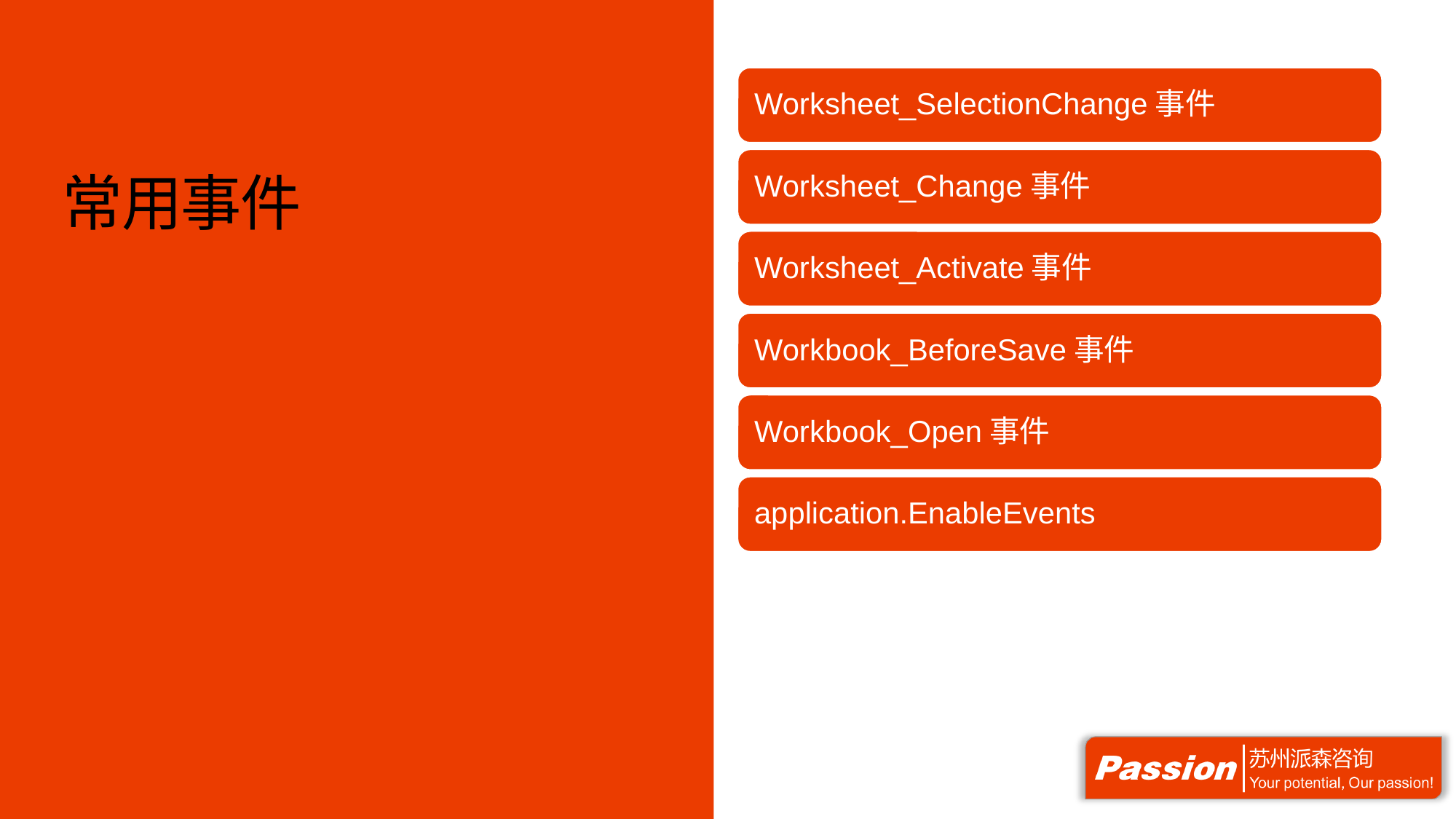

Worksheet_SelectionChange事件
Worksheet_Change事件
Worksheet_Activate事件
Workbook_BeforeSave事件
Workbook_Open事件
application.EnableEvents
常用事件